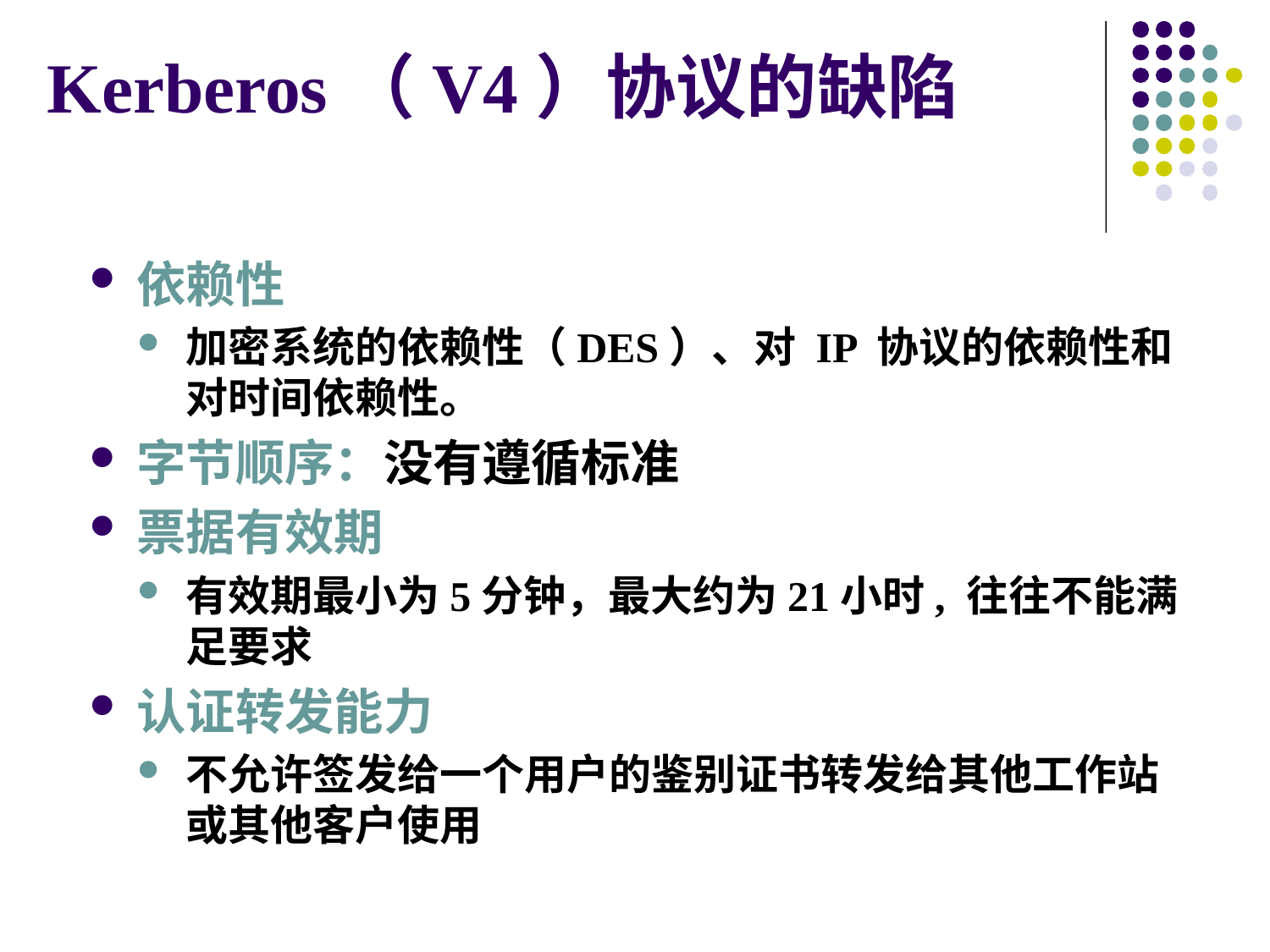

Kerberos（V4）协议的缺陷
依赖性
加密系统的依赖性（DES）、对 IP 协议的依赖性和对时间依赖性。
字节顺序：没有遵循标准
票据有效期
有效期最小为5分钟，最大约为21小时, 往往不能满足要求
认证转发能力
不允许签发给一个用户的鉴别证书转发给其他工作站或其他客户使用